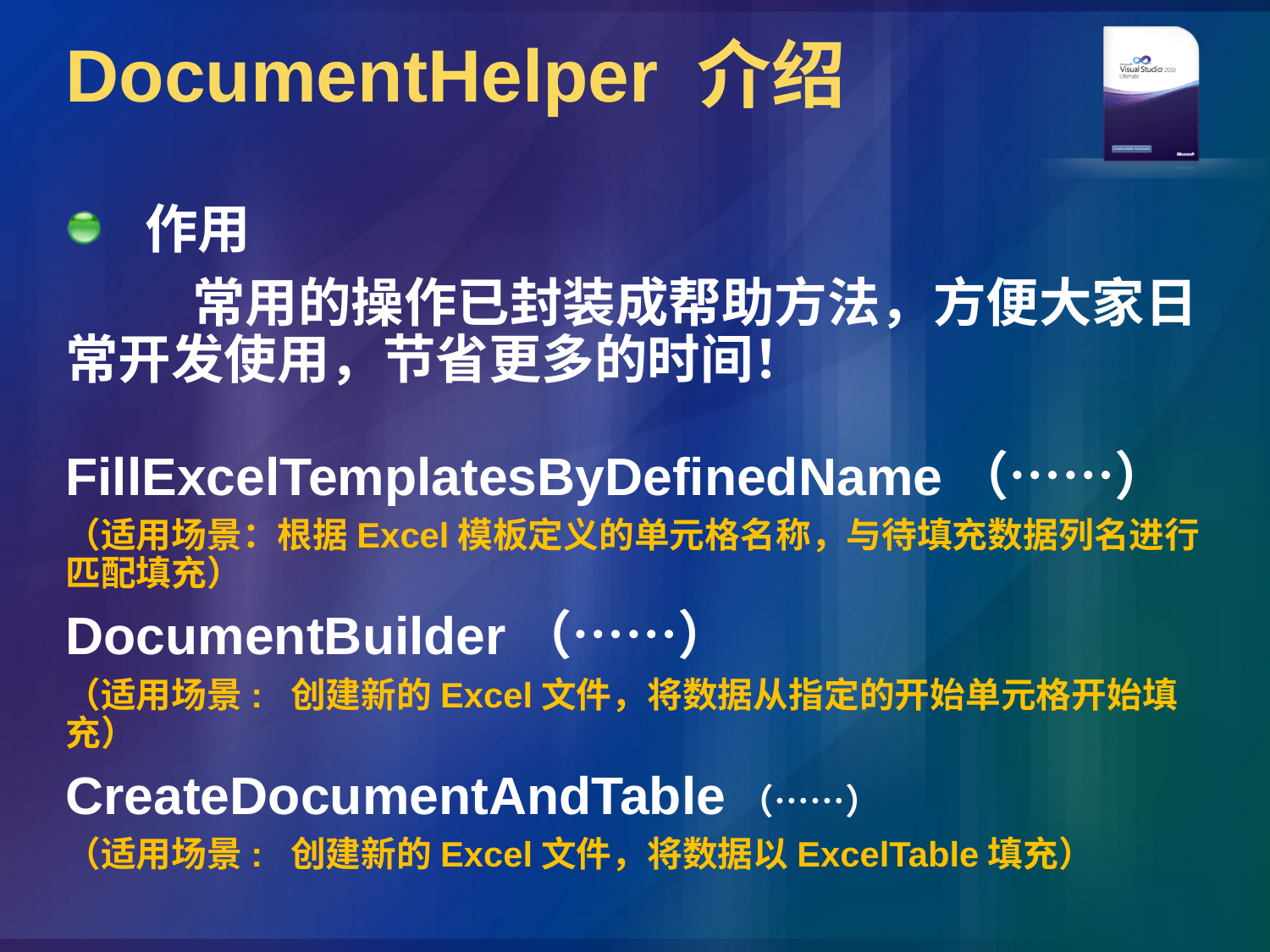

# DocumentHelper 介绍
作用
	常用的操作已封装成帮助方法，方便大家日常开发使用，节省更多的时间！

FillExcelTemplatesByDefinedName（……）
（适用场景：根据Excel模板定义的单元格名称，与待填充数据列名进行匹配填充）
DocumentBuilder（……）
（适用场景:  创建新的Excel文件，将数据从指定的开始单元格开始填充）
CreateDocumentAndTable（……）
（适用场景:  创建新的Excel文件，将数据以ExcelTable填充）